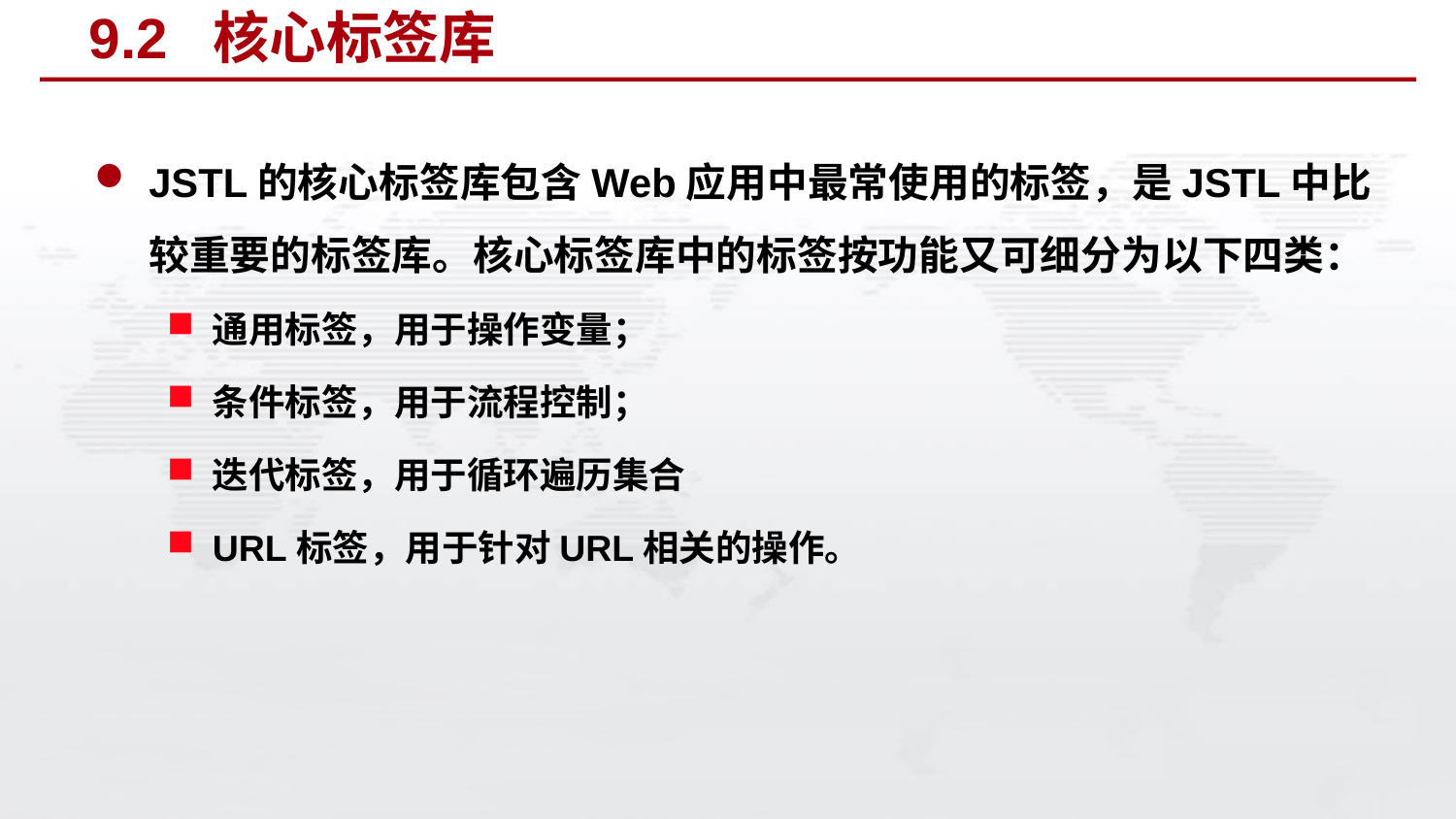

# 9.2  核心标签库
JSTL的核心标签库包含Web应用中最常使用的标签，是JSTL中比较重要的标签库。核心标签库中的标签按功能又可细分为以下四类：
通用标签，用于操作变量；
条件标签，用于流程控制；
迭代标签，用于循环遍历集合
URL标签，用于针对URL相关的操作。